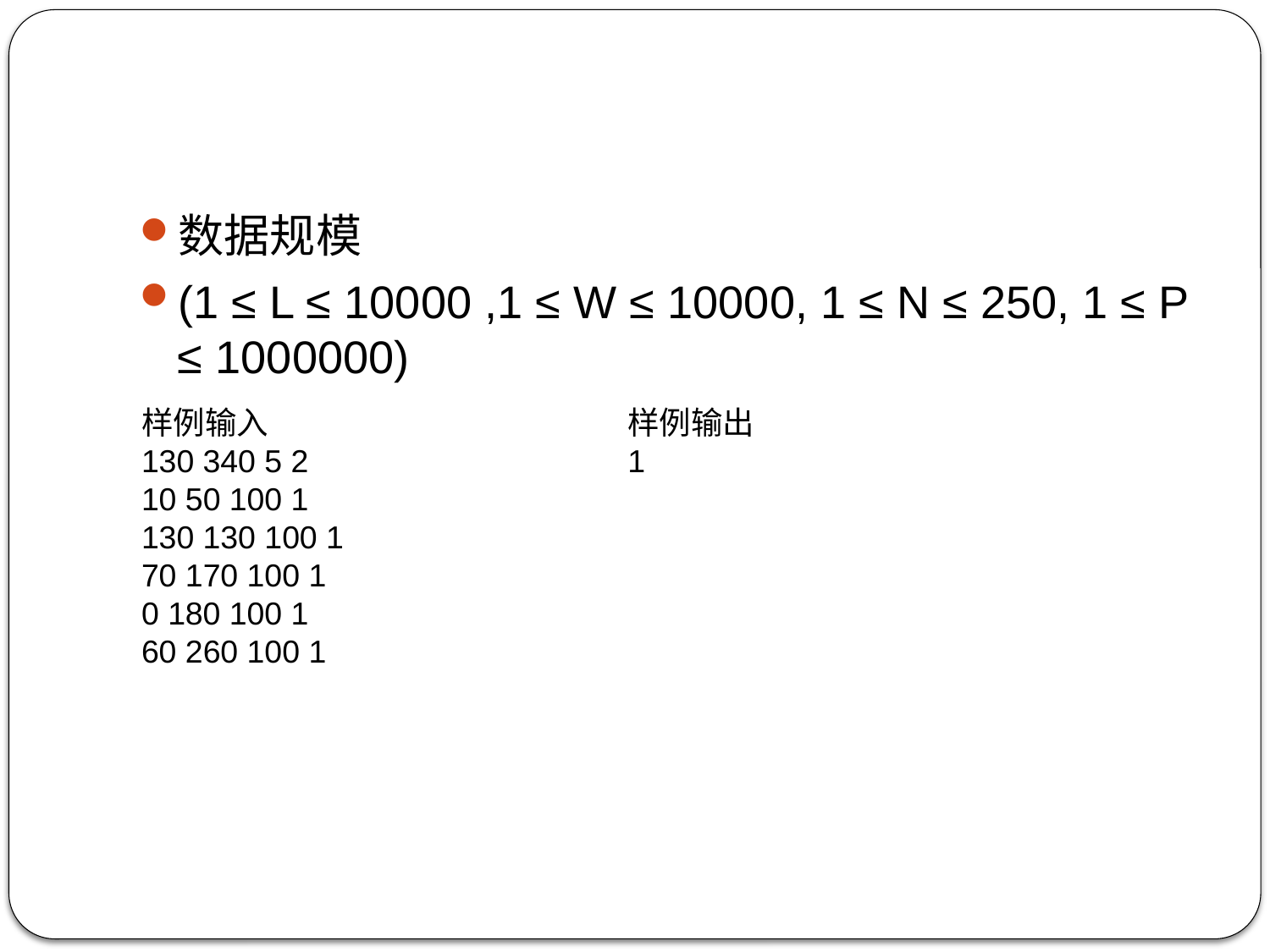

#
数据规模
(1 ≤ L ≤ 10000 ,1 ≤ W ≤ 10000, 1 ≤ N ≤ 250, 1 ≤ P ≤ 1000000)
样例输入
130 340 5 2
10 50 100 1
130 130 100 1
70 170 100 1
0 180 100 1
60 260 100 1
样例输出
1